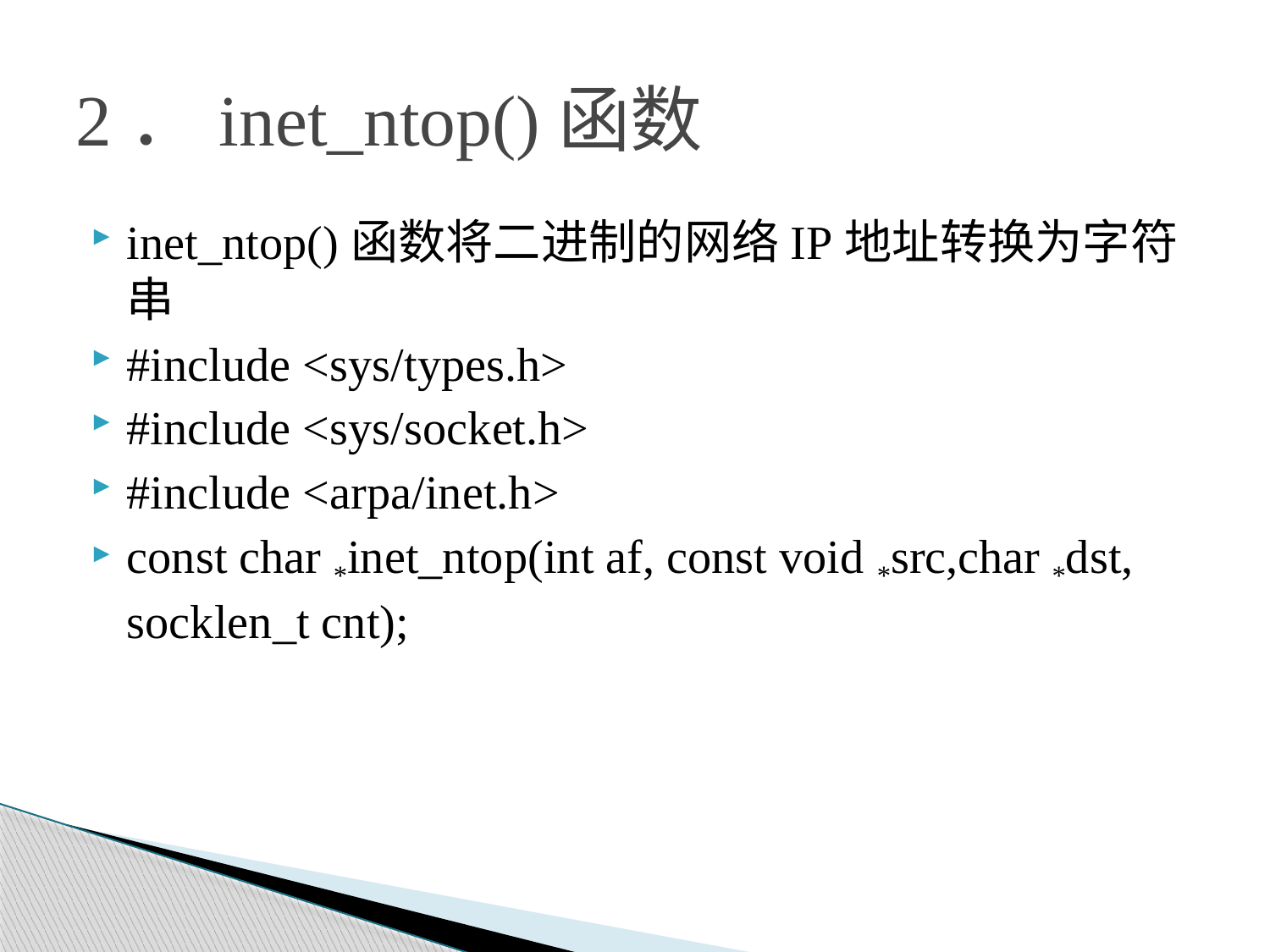

# 2．inet_ntop()函数
inet_ntop()函数将二进制的网络IP地址转换为字符串
#include <sys/types.h>
#include <sys/socket.h>
#include <arpa/inet.h>
const char *inet_ntop(int af, const void *src,char *dst, socklen_t cnt);